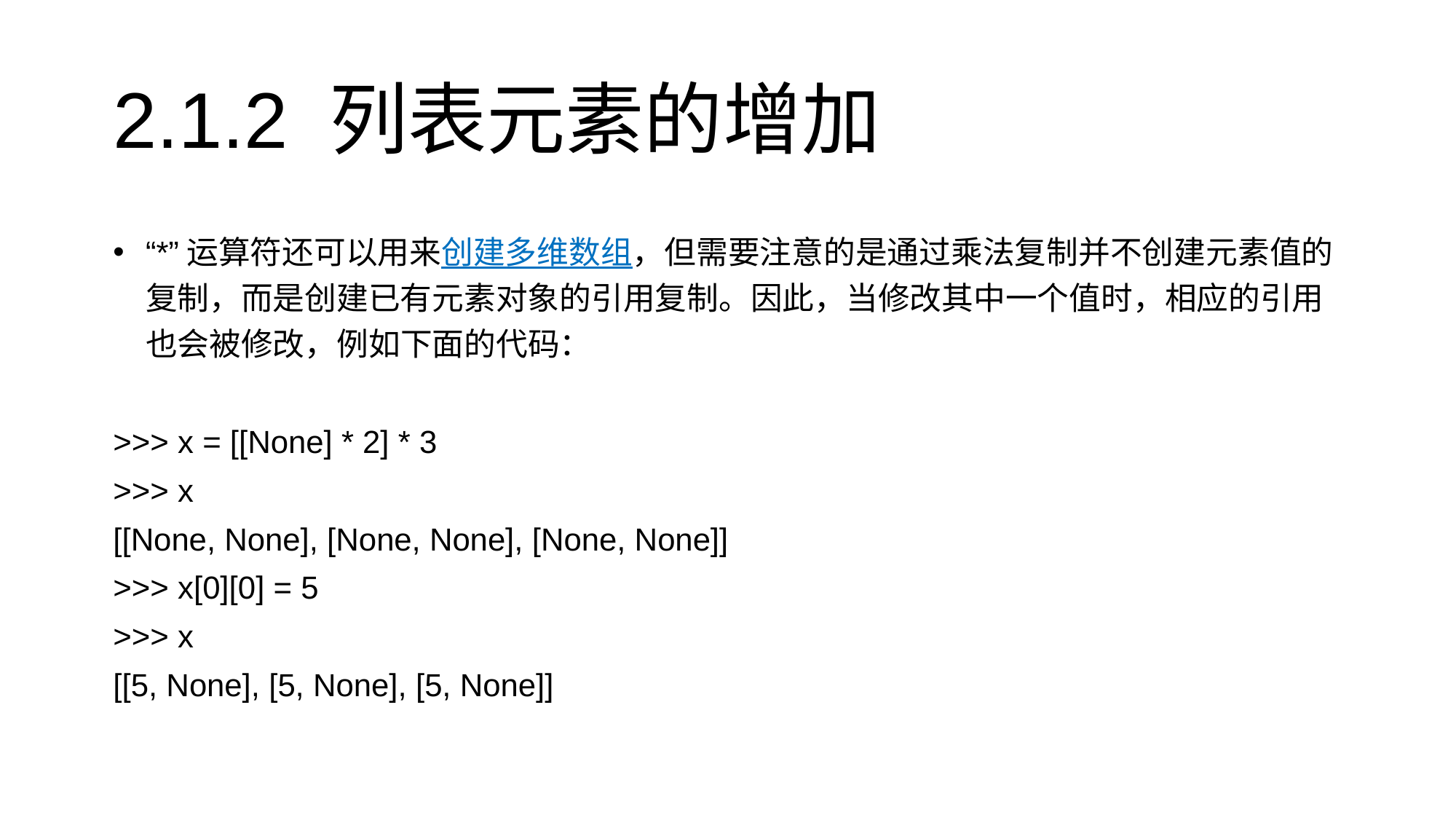

# 2.1.2 列表元素的增加
“*”运算符还可以用来创建多维数组，但需要注意的是通过乘法复制并不创建元素值的复制，而是创建已有元素对象的引用复制。因此，当修改其中一个值时，相应的引用也会被修改，例如下面的代码：

>>> x = [[None] * 2] * 3
>>> x
[[None, None], [None, None], [None, None]]
>>> x[0][0] = 5
>>> x
[[5, None], [5, None], [5, None]]